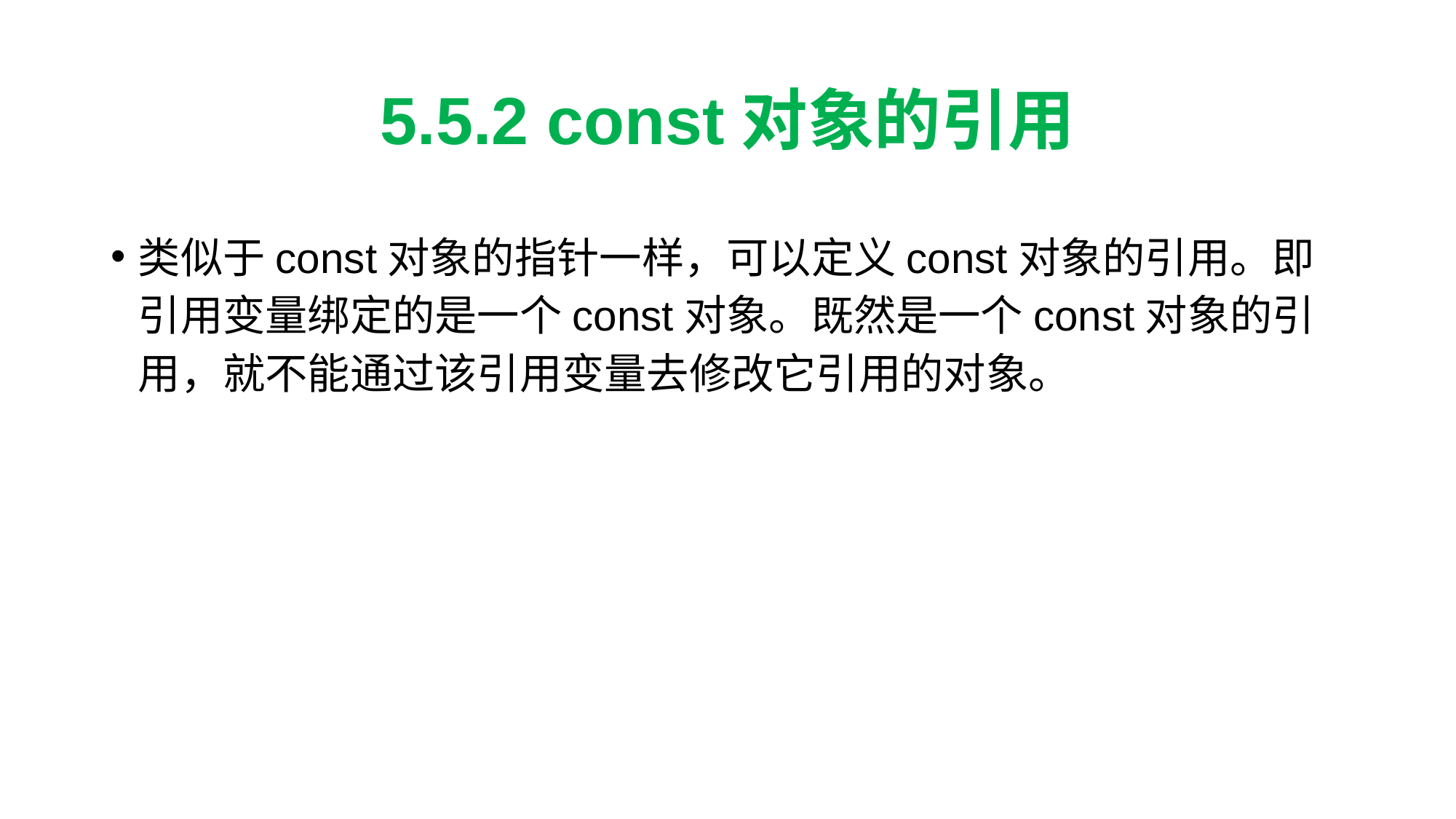

# 5.5.2 const对象的引用
类似于const对象的指针一样，可以定义const对象的引用。即引用变量绑定的是一个const对象。既然是一个const对象的引用，就不能通过该引用变量去修改它引用的对象。